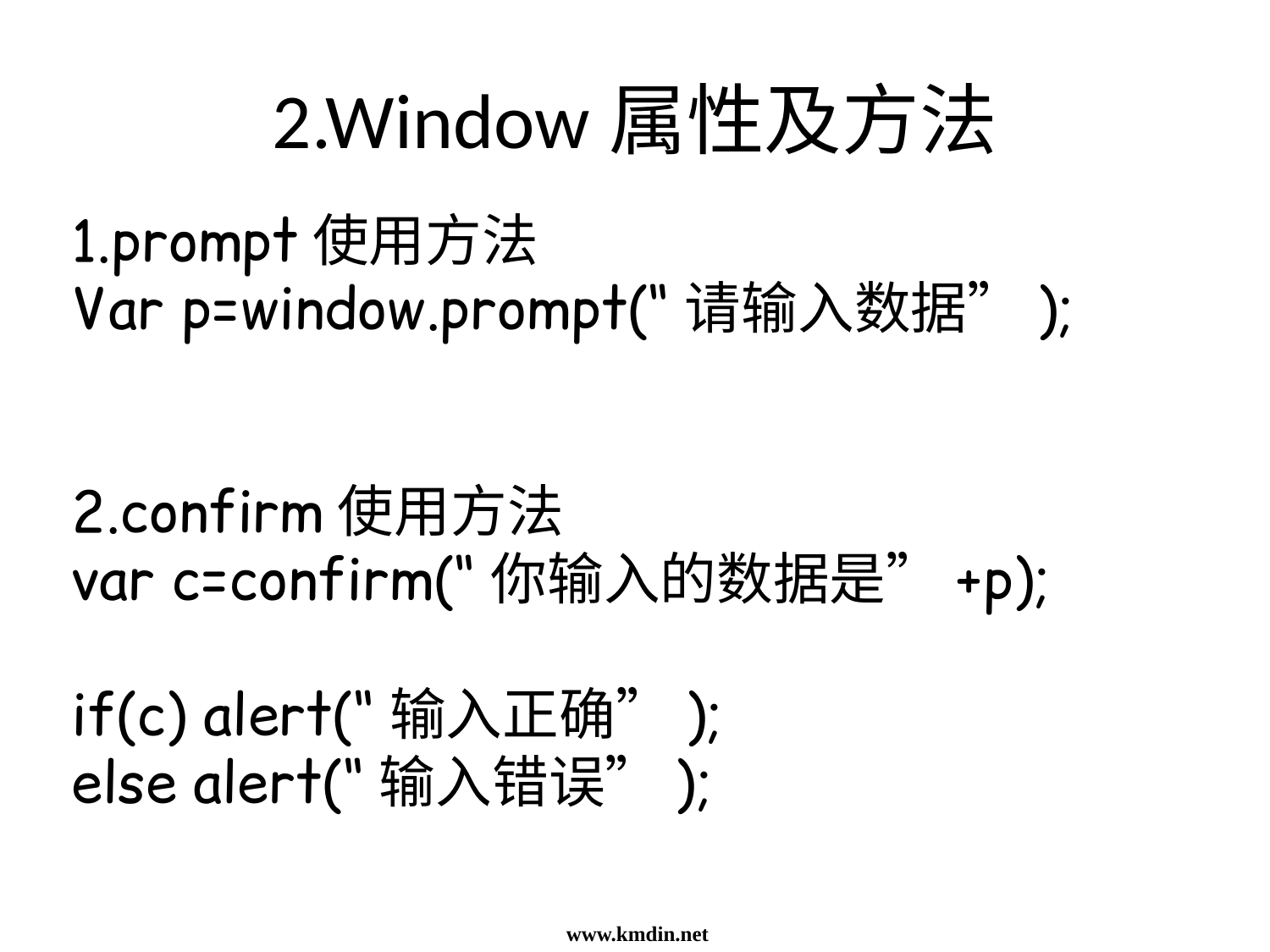

# 2.Window属性及方法
1.prompt使用方法
Var p=window.prompt(“请输入数据”);

2.confirm使用方法
var c=confirm(“你输入的数据是”+p);

if(c) alert(“输入正确”);
else alert(“输入错误”);